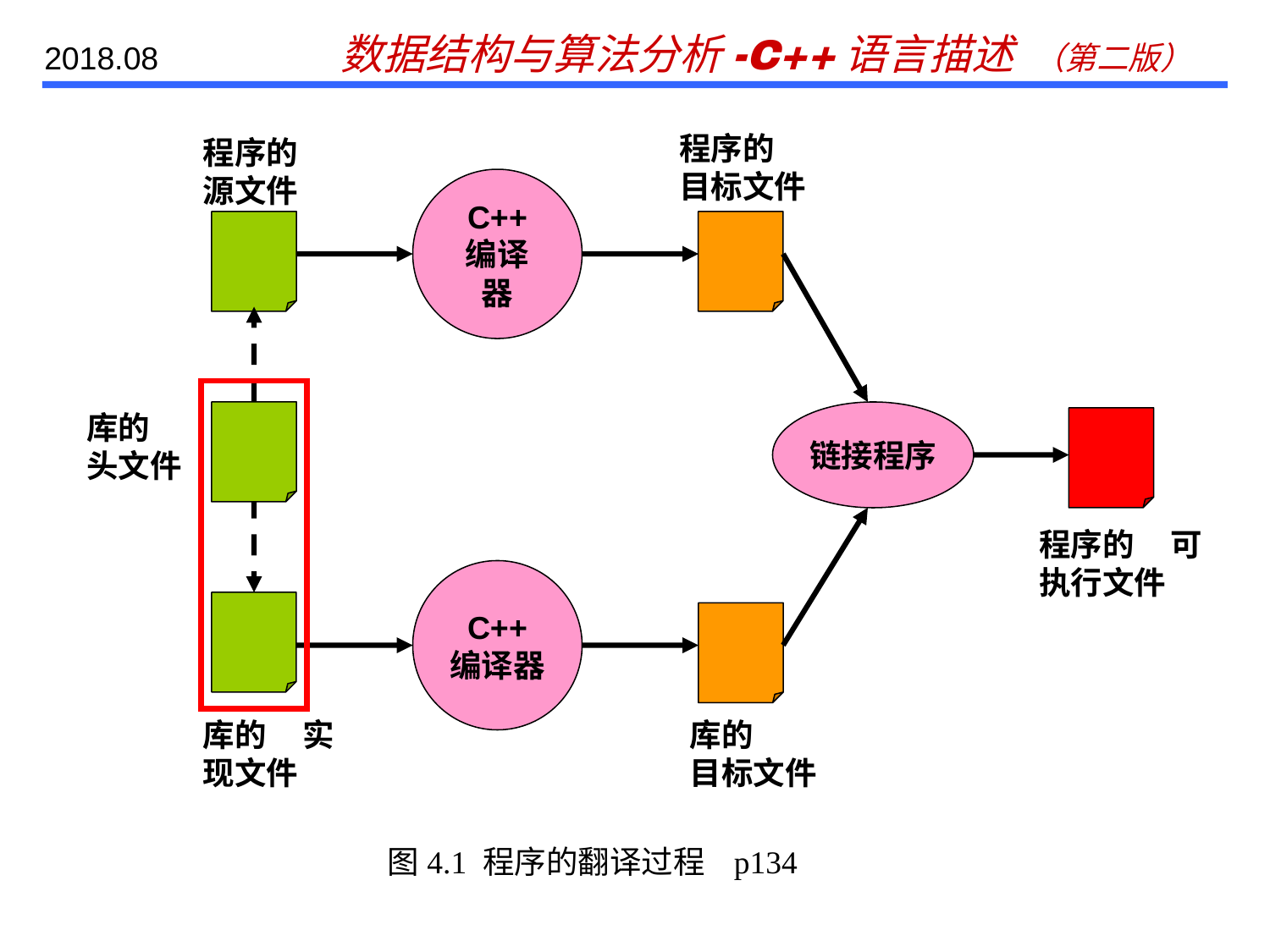

程序的   目标文件
程序的源文件
C++
编译器

库的  头文件

链接程序

程序的     可执行文件
C++
编译器

库的     实现文件
库的          目标文件

图4.1 程序的翻译过程   p134